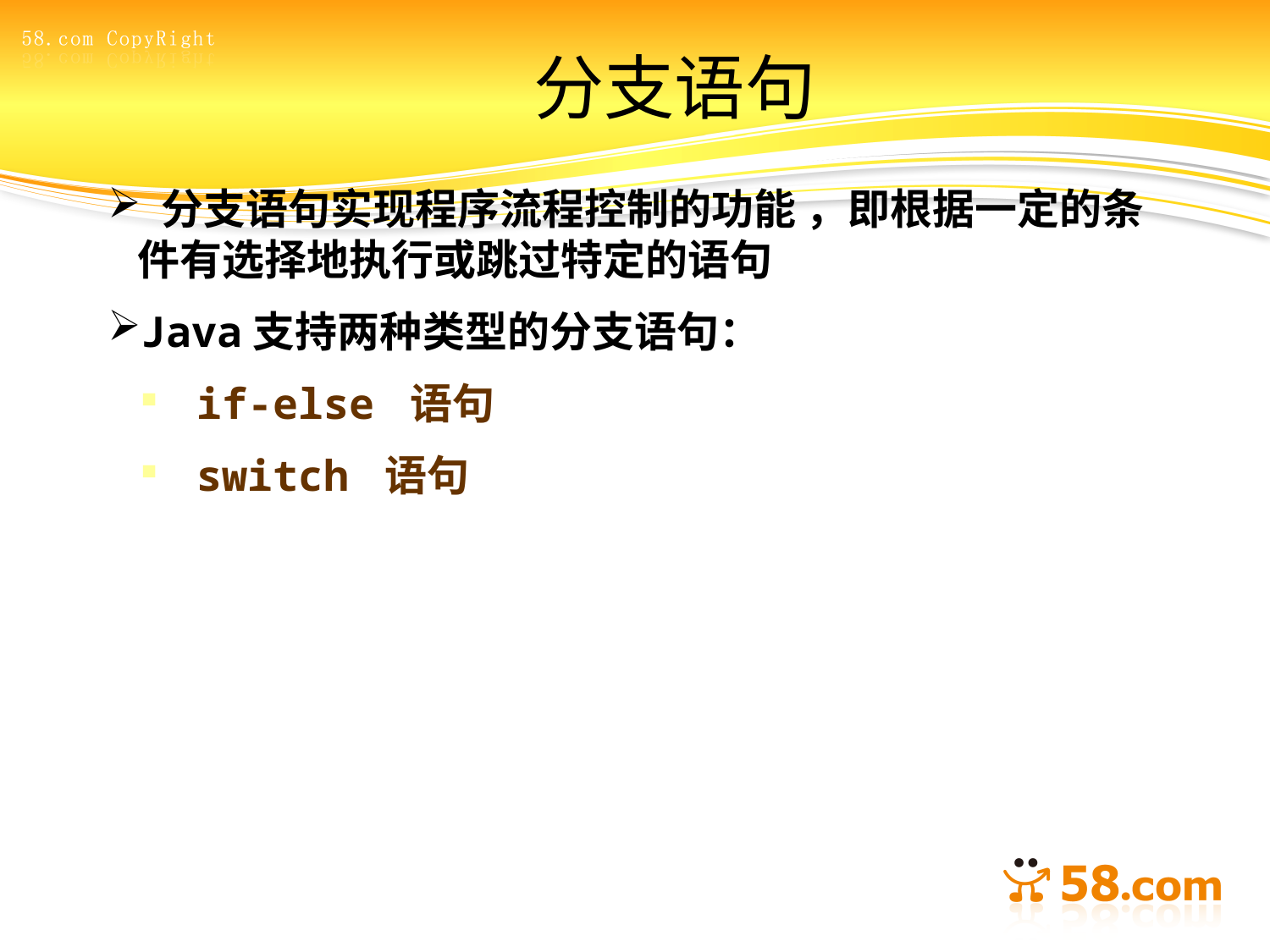

# 分支语句
 分支语句实现程序流程控制的功能 ，即根据一定的条件有选择地执行或跳过特定的语句
Java支持两种类型的分支语句：
 if-else 语句
 switch 语句